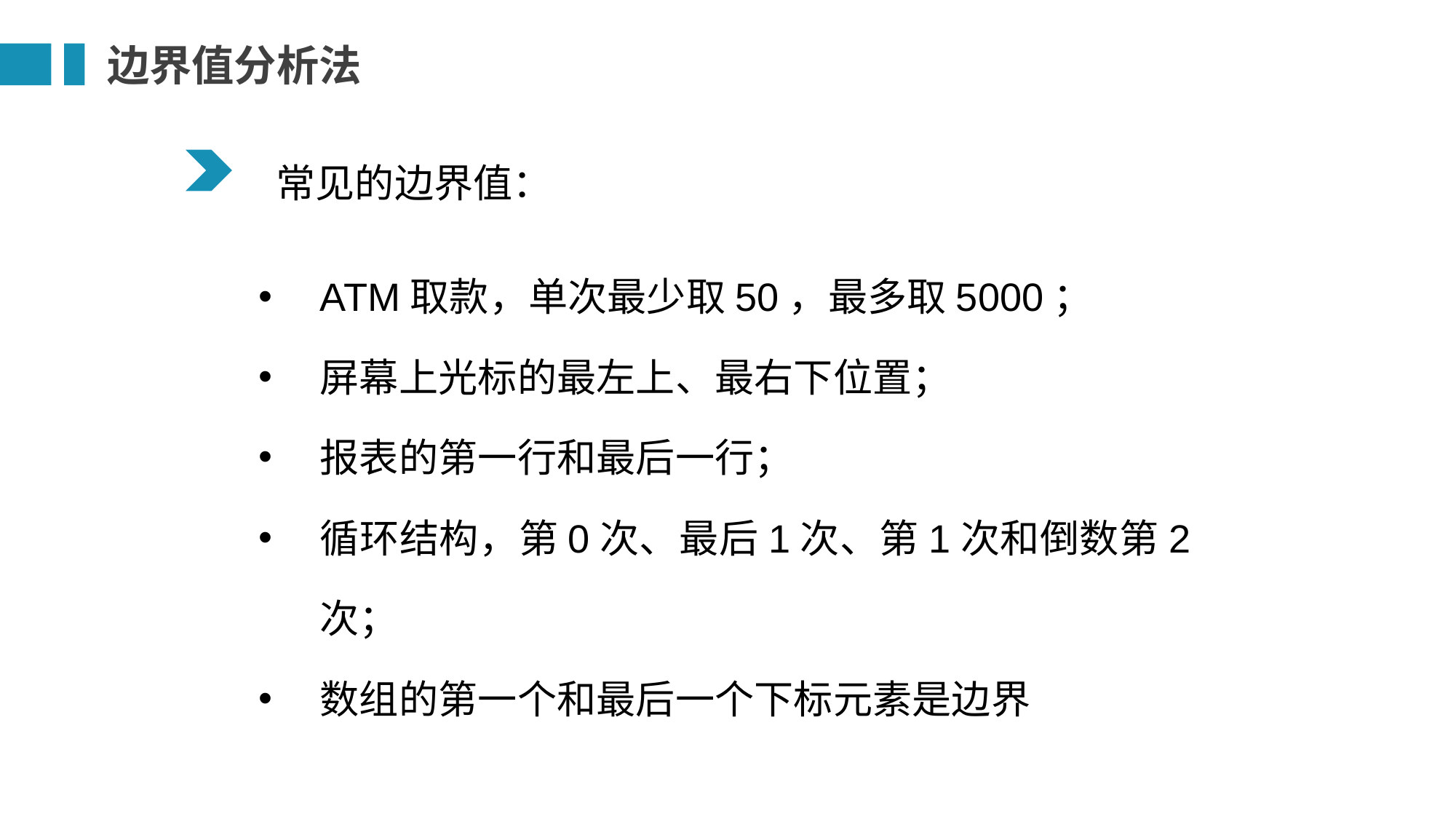

边界值分析法

常见的边界值：

ATM取款，单次最少取50，最多取5000；
屏幕上光标的最左上、最右下位置；
报表的第一行和最后一行；
循环结构，第0次、最后1次、第1次和倒数第2次；
数组的第一个和最后一个下标元素是边界
33